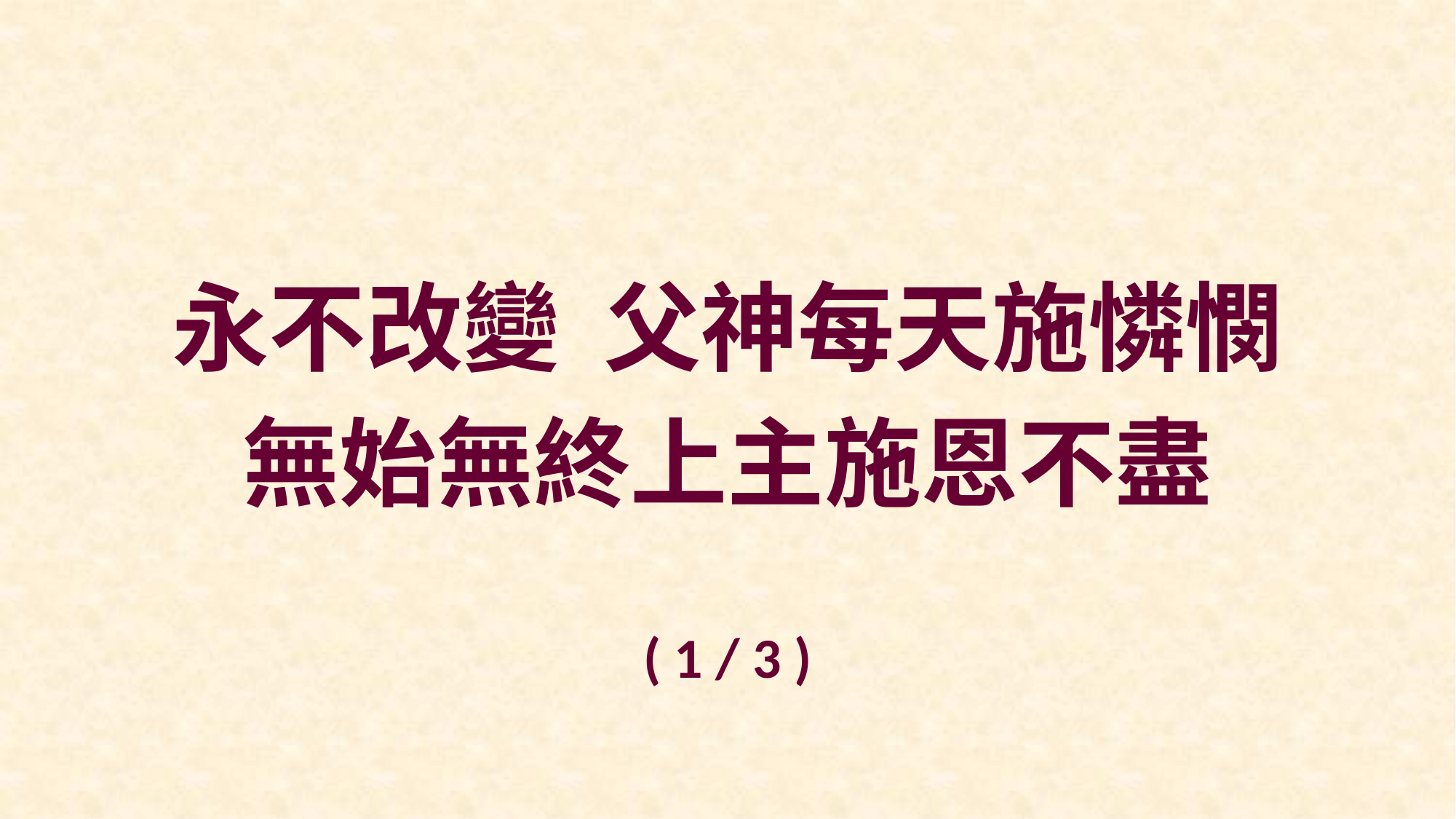

永不改變  父神每天施憐憫
無始無終上主施恩不盡
( 1 / 3 )